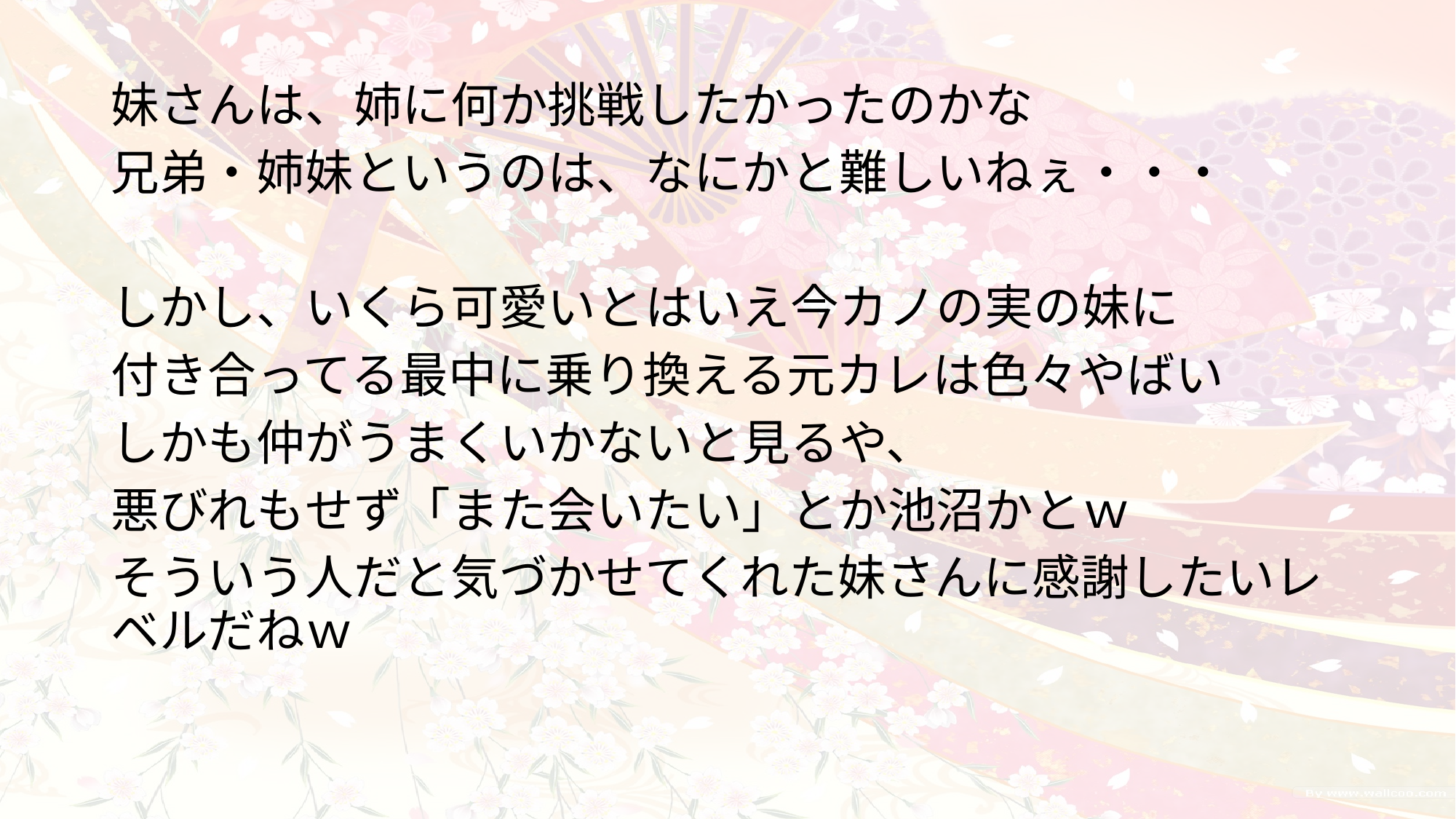

妹さんは、姉に何か挑戦したかったのかな
兄弟・姉妹というのは、なにかと難しいねぇ・・・

しかし、いくら可愛いとはいえ今カノの実の妹に
付き合ってる最中に乗り換える元カレは色々やばい
しかも仲がうまくいかないと見るや、
悪びれもせず「また会いたい」とか池沼かとｗ
そういう人だと気づかせてくれた妹さんに感謝したいレベルだねｗ